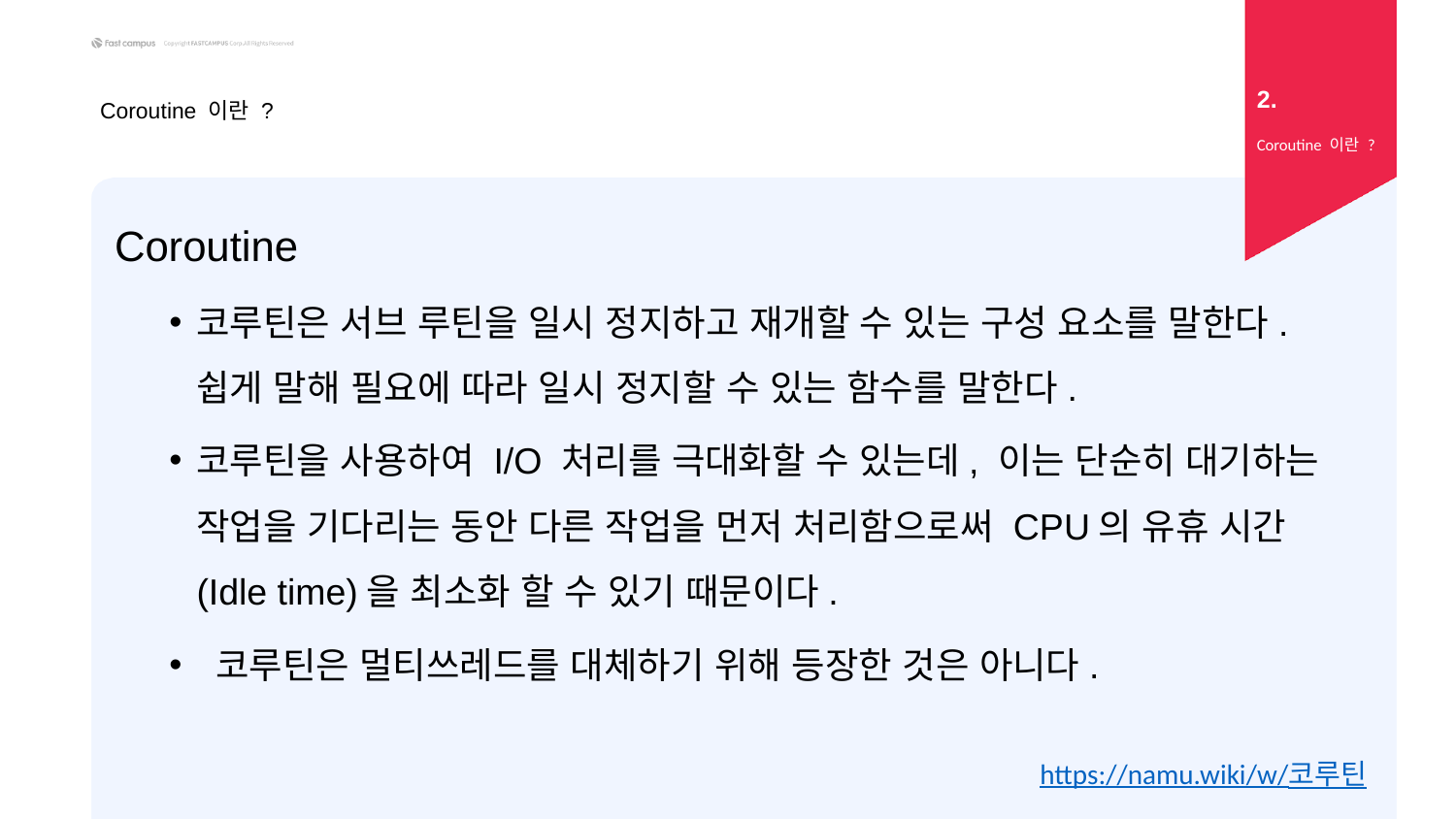

2.
# Coroutine 이란 ?
Coroutine 이란 ?
Coroutine
코루틴은 서브 루틴을 일시 정지하고 재개할 수 있는 구성 요소를 말한다.
쉽게 말해 필요에 따라 일시 정지할 수 있는 함수를 말한다.
코루틴을 사용하여 I/O 처리를 극대화할 수 있는데, 이는 단순히 대기하는 작업을 기다리는 동안 다른 작업을 먼저 처리함으로써 CPU의 유휴 시간(Idle time)을 최소화 할 수 있기 때문이다.
 코루틴은 멀티쓰레드를 대체하기 위해 등장한 것은 아니다.
https://namu.wiki/w/코루틴